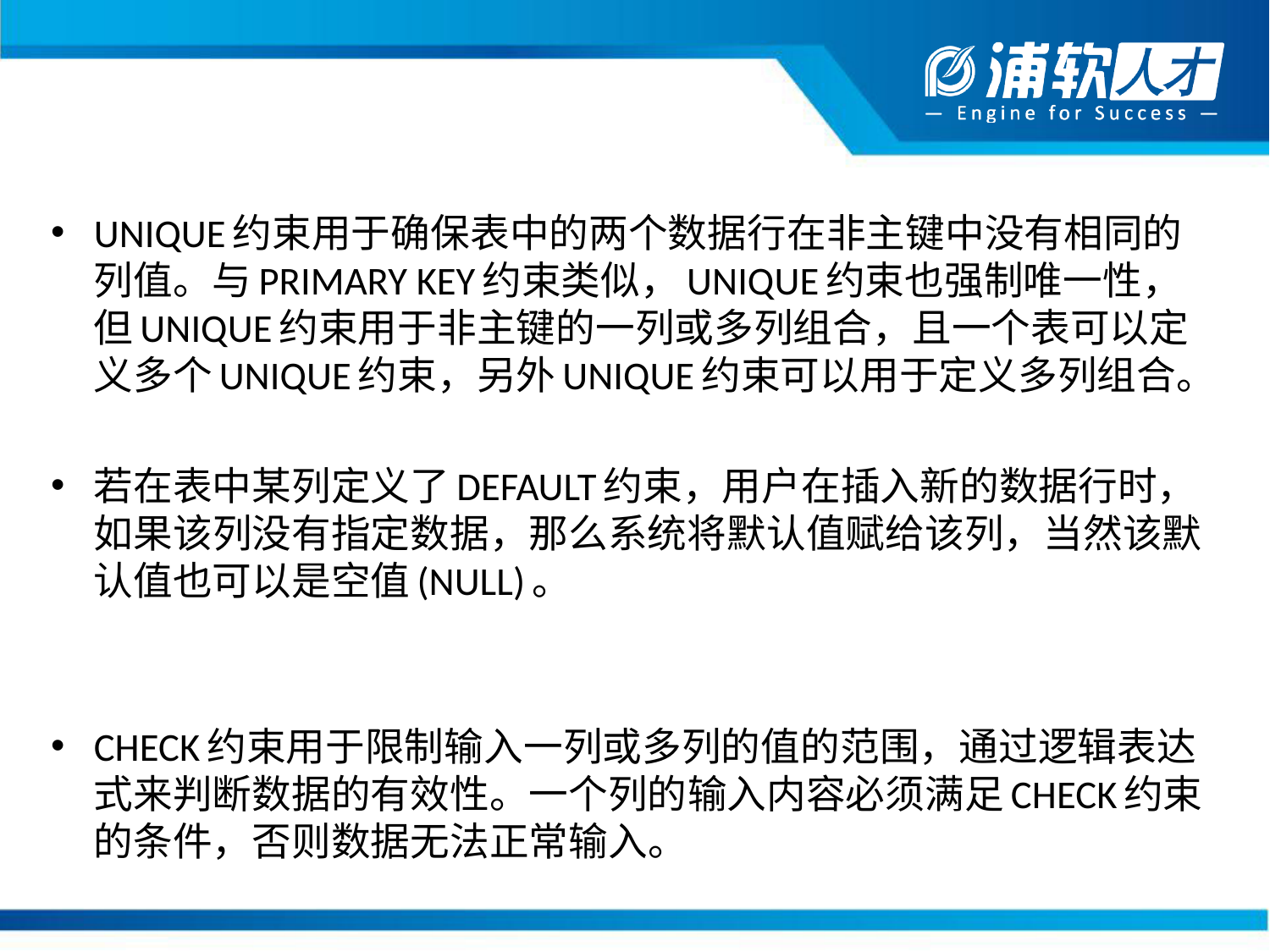

UNIQUE约束用于确保表中的两个数据行在非主键中没有相同的列值。与PRIMARY KEY约束类似，UNIQUE约束也强制唯一性，但UNIQUE约束用于非主键的一列或多列组合，且一个表可以定义多个UNIQUE约束，另外UNIQUE约束可以用于定义多列组合。

若在表中某列定义了DEFAULT约束，用户在插入新的数据行时，如果该列没有指定数据，那么系统将默认值赋给该列，当然该默认值也可以是空值(NULL)。

CHECK约束用于限制输入一列或多列的值的范围，通过逻辑表达式来判断数据的有效性。一个列的输入内容必须满足CHECK约束的条件，否则数据无法正常输入。